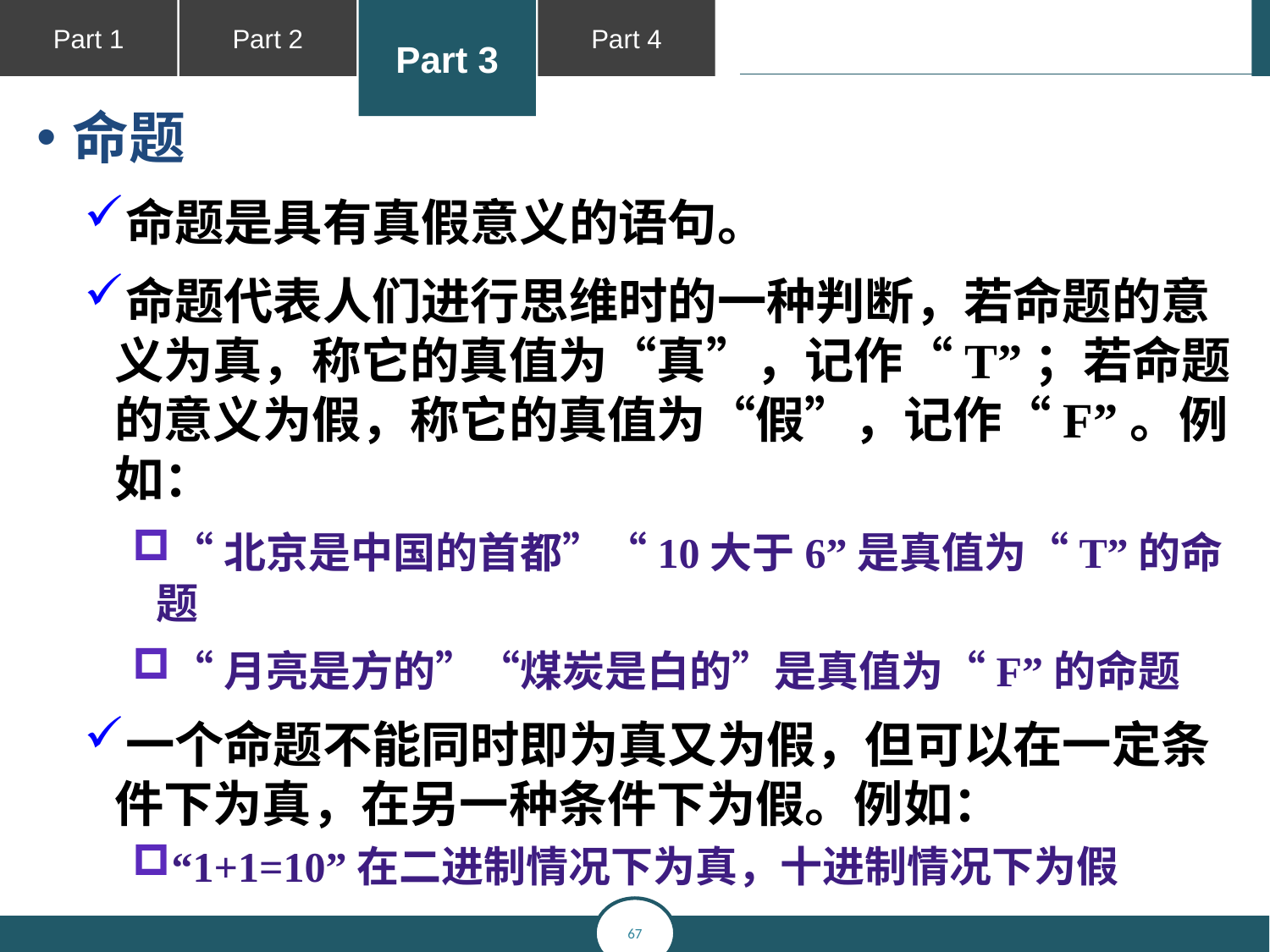

命题
命题是具有真假意义的语句。
命题代表人们进行思维时的一种判断，若命题的意义为真，称它的真值为“真”，记作“T”；若命题的意义为假，称它的真值为“假”，记作“F”。例如：
“北京是中国的首都”“10大于6”是真值为“T”的命题
“月亮是方的”“煤炭是白的”是真值为“F”的命题
一个命题不能同时即为真又为假，但可以在一定条件下为真，在另一种条件下为假。例如：
“1+1=10”在二进制情况下为真，十进制情况下为假